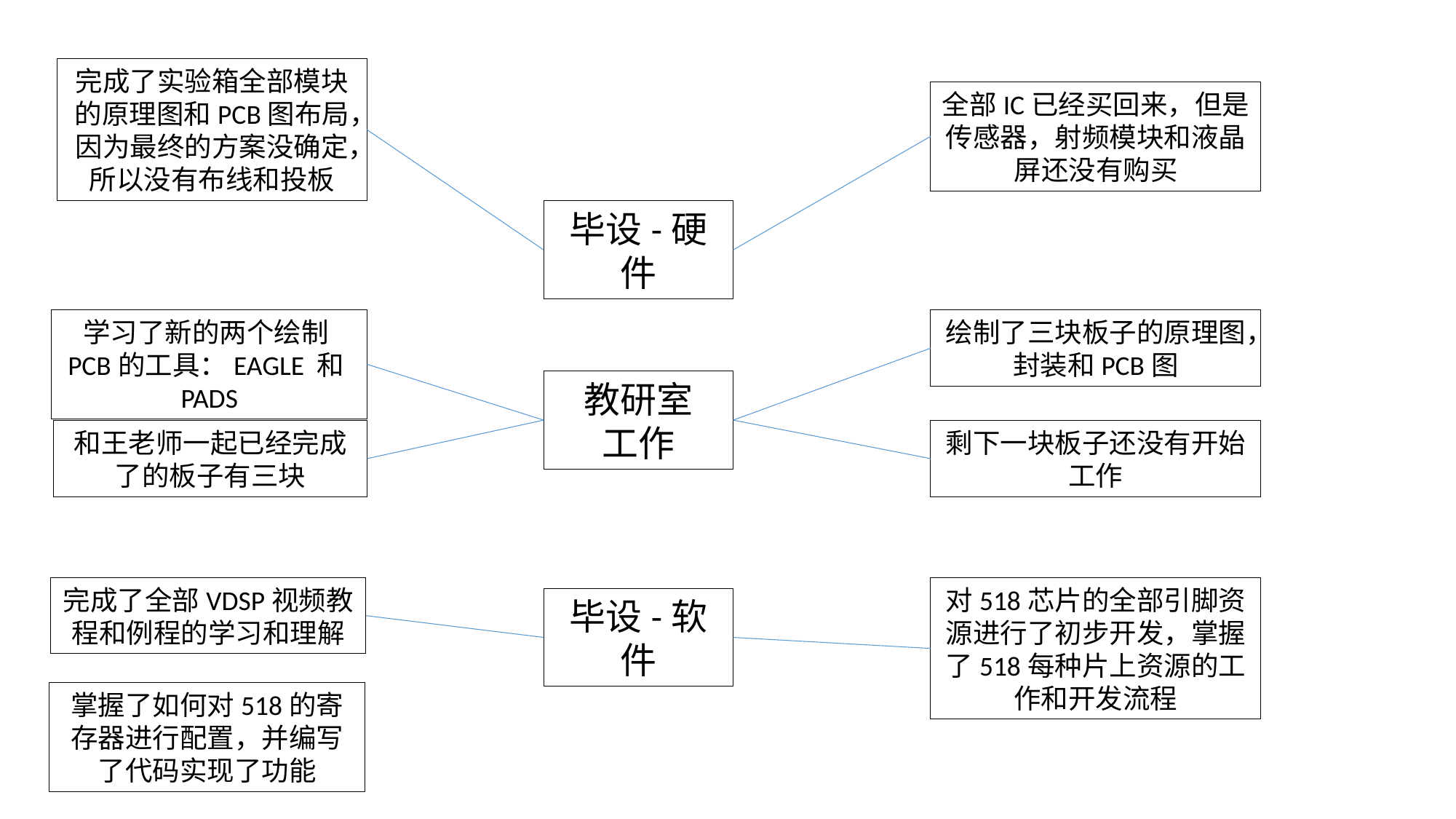

完成了实验箱全部模块的原理图和PCB图布局，因为最终的方案没确定，所以没有布线和投板
全部IC已经买回来，但是传感器，射频模块和液晶屏还没有购买
毕设-硬件
学习了新的两个绘制PCB的工具：EAGLE 和PADS
绘制了三块板子的原理图，封装和PCB图
教研室
工作
和王老师一起已经完成了的板子有三块
剩下一块板子还没有开始工作
完成了全部VDSP视频教程和例程的学习和理解
对518芯片的全部引脚资源进行了初步开发，掌握了518每种片上资源的工作和开发流程
毕设-软件
掌握了如何对518的寄存器进行配置，并编写了代码实现了功能